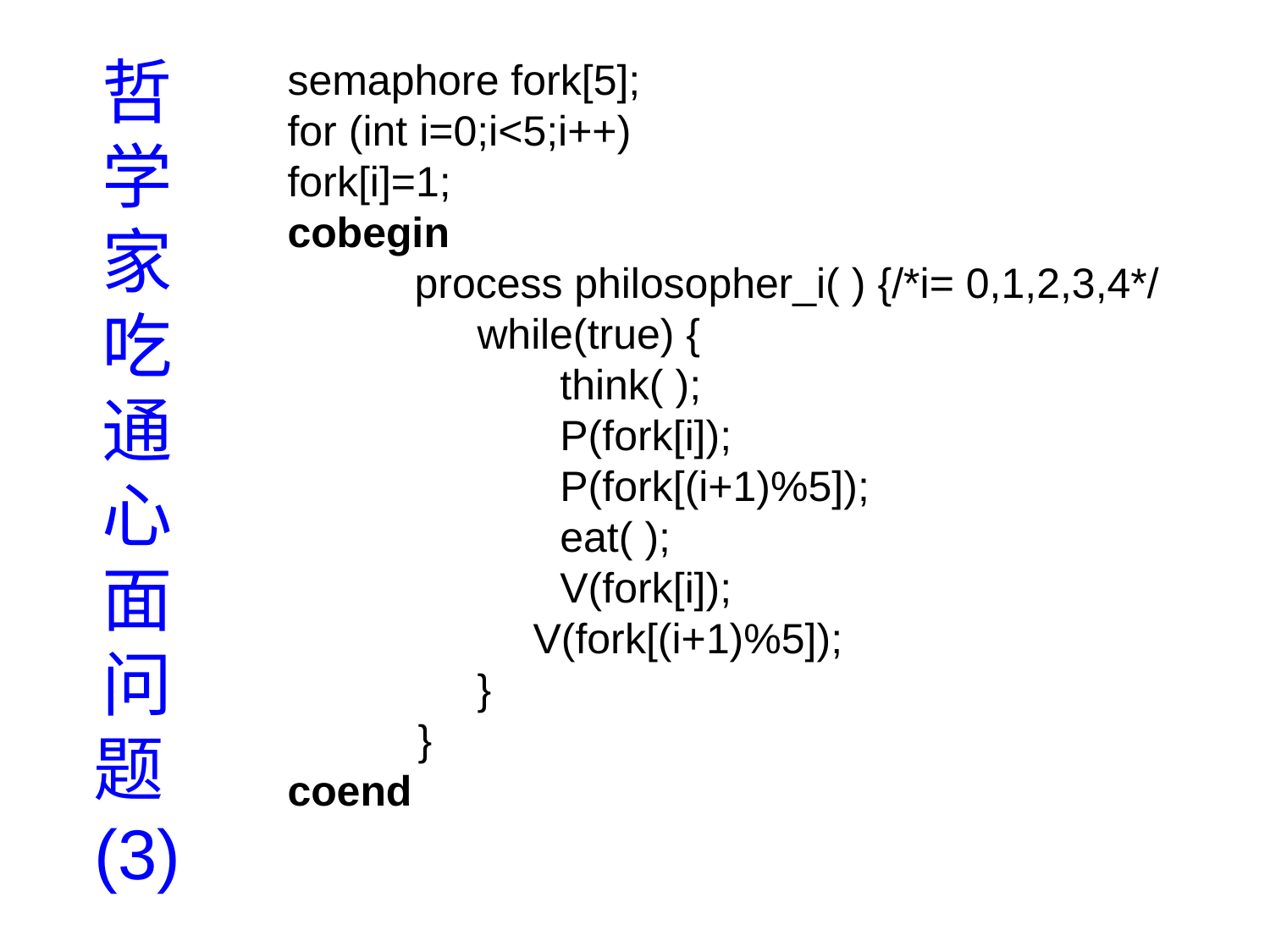

哲学家吃通心面问题(3)
semaphore fork[5];
for (int i=0;i<5;i++)
fork[i]=1;
cobegin
	process philosopher_i( ) {/*i= 0,1,2,3,4*/
                while(true) {
                       think( );
                       P(fork[i]);
                       P(fork[(i+1)%5]);
                       eat( );
                       V(fork[i]);
	          V(fork[(i+1)%5]);
                }
           }
coend